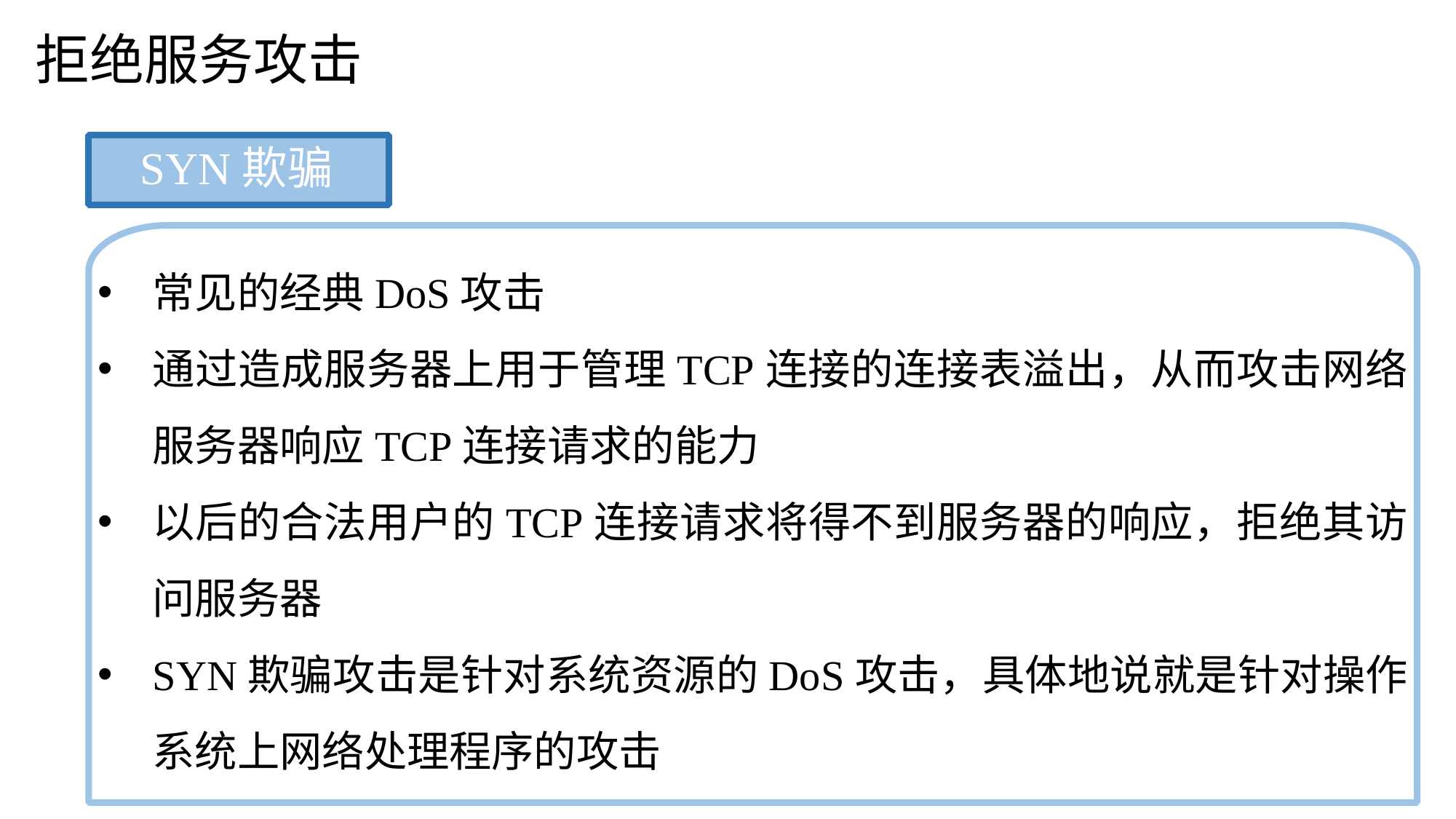

拒绝服务攻击
SYN欺骗
常见的经典DoS攻击
通过造成服务器上用于管理TCP连接的连接表溢出，从而攻击网络服务器响应TCP连接请求的能力
以后的合法用户的TCP连接请求将得不到服务器的响应，拒绝其访问服务器
SYN欺骗攻击是针对系统资源的DoS攻击，具体地说就是针对操作系统上网络处理程序的攻击